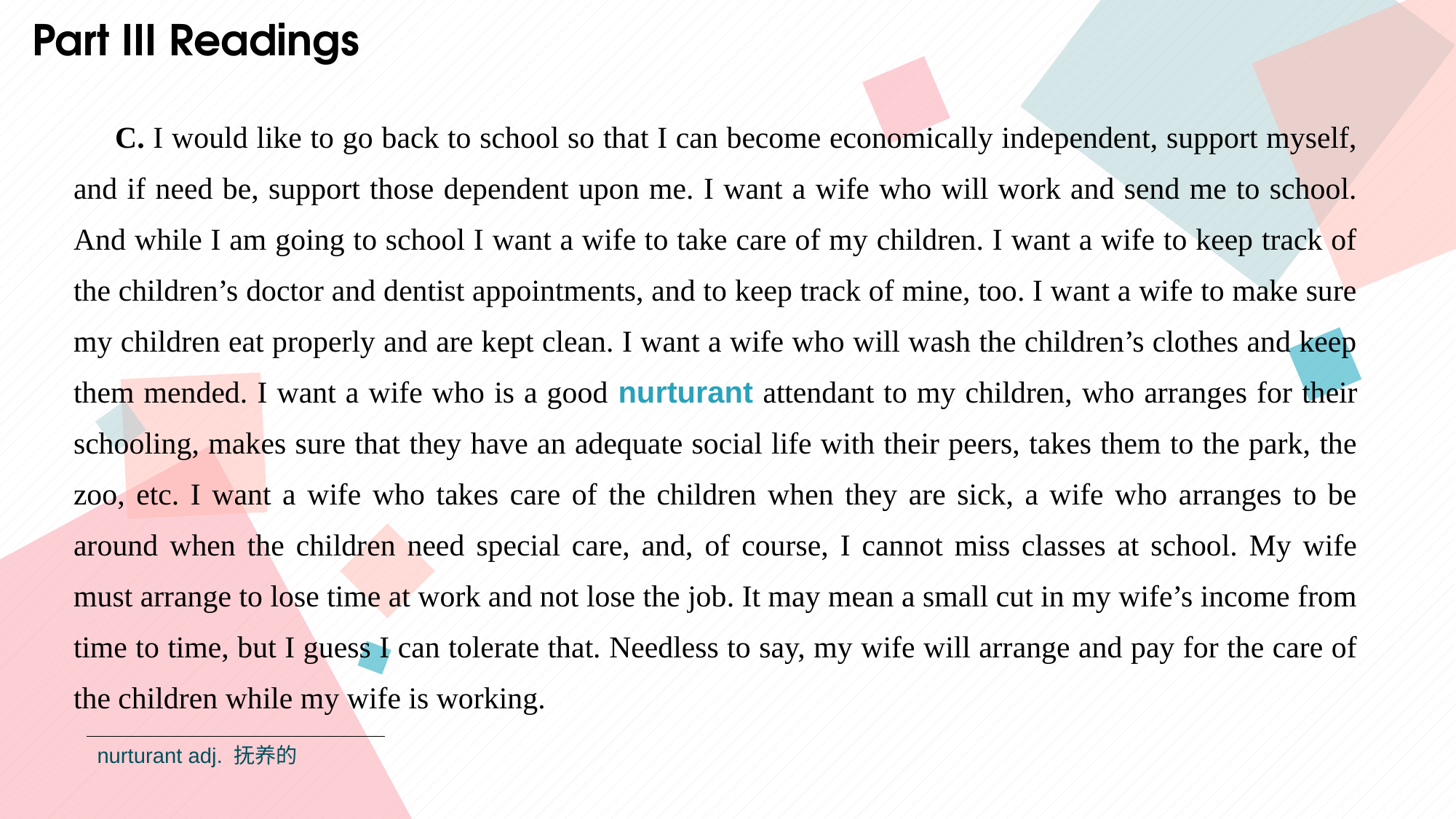

Part III Readings
      C. I would like to go back to school so that I can become economically independent, support myself, and if need be, support those dependent upon me. I want a wife who will work and send me to school. And while I am going to school I want a wife to take care of my children. I want a wife to keep track of the children’s doctor and dentist appointments, and to keep track of mine, too. I want a wife to make sure my children eat properly and are kept clean. I want a wife who will wash the children’s clothes and keep them mended. I want a wife who is a good nurturant attendant to my children, who arranges for their schooling, makes sure that they have an adequate social life with their peers, takes them to the park, the zoo, etc. I want a wife who takes care of the children when they are sick, a wife who arranges to be around when the children need special care, and, of course, I cannot miss classes at school. My wife must arrange to lose time at work and not lose the job. It may mean a small cut in my wife’s income from time to time, but I guess I can tolerate that. Needless to say, my wife will arrange and pay for the care of the children while my wife is working.
nurturant adj. 抚养的